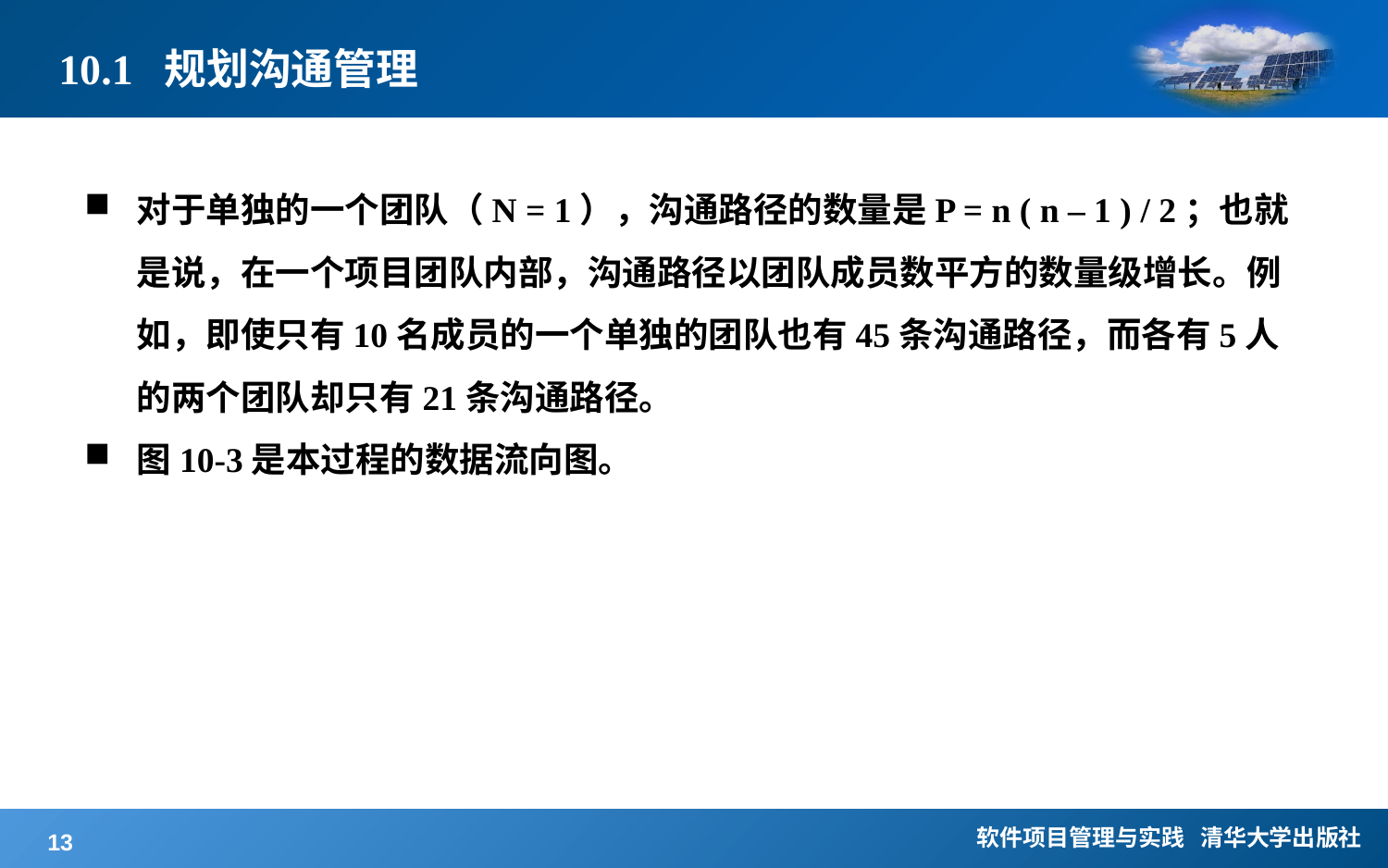

# 10.1  规划沟通管理
对于单独的一个团队（N = 1），沟通路径的数量是P = n ( n – 1 ) / 2；也就是说，在一个项目团队内部，沟通路径以团队成员数平方的数量级增长。例如，即使只有10名成员的一个单独的团队也有45条沟通路径，而各有5人的两个团队却只有21条沟通路径。
图10-3是本过程的数据流向图。